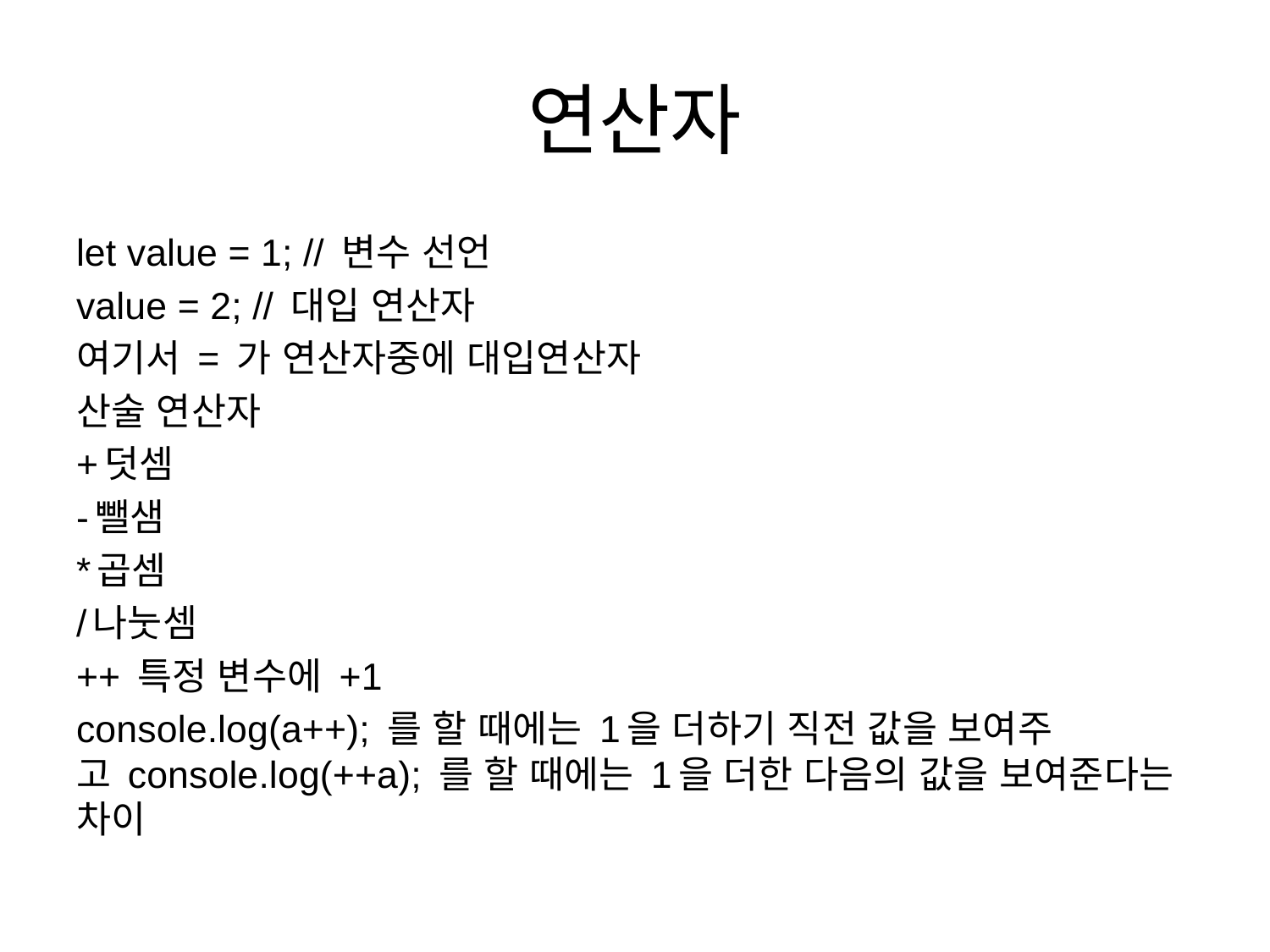

# 연산자
let value = 1; // 변수 선언
value = 2; // 대입 연산자
여기서 = 가 연산자중에 대입연산자
산술 연산자
+덧셈
-뺄샘
*곱셈
/나눗셈
++ 특정 변수에 +1
console.log(a++); 를 할 때에는 1을 더하기 직전 값을 보여주고 console.log(++a); 를 할 때에는 1을 더한 다음의 값을 보여준다는 차이